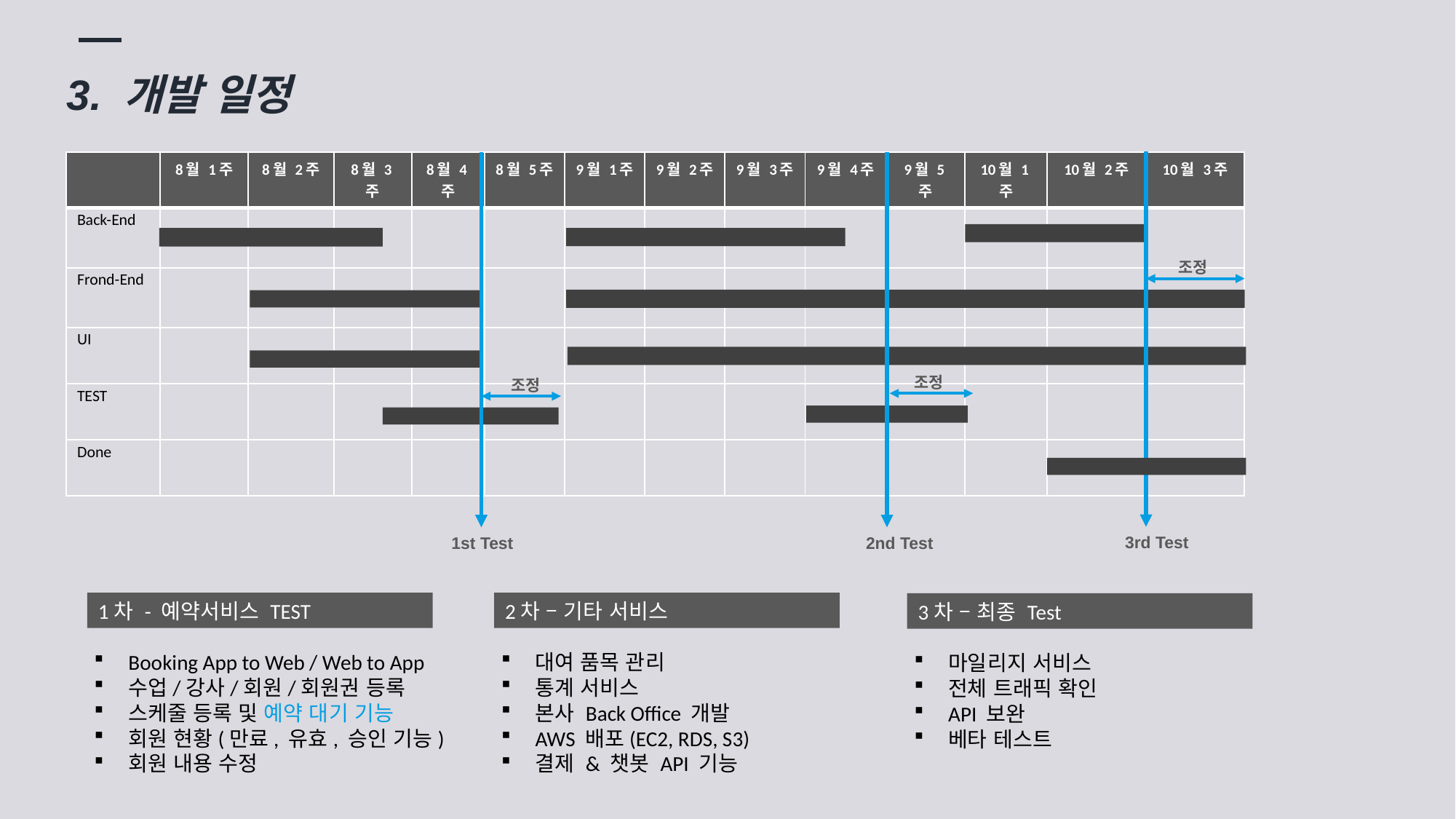

3. 개발 일정

|  | 8월 1주 | 8월 2주 | 8월 3주 | 8월 4주 | 8월 5주 | 9월 1주 | 9월 2주 | 9월 3주 | 9월 4주 | 9월 5주 | 10월 1주 | 10월 2주 | 10월 3주 |
| --- | --- | --- | --- | --- | --- | --- | --- | --- | --- | --- | --- | --- | --- |
| Back-End |  |  |  |  |  |  |  |  |  |  |  |  |  |
| Frond-End |  |  |  |  |  |  |  |  |  |  |  |  |  |
| UI |  |  |  |  |  |  |  |  |  |  |  |  |  |
| TEST |  |  |  |  |  |  |  |  |  |  |  |  |  |
| Done |  |  |  |  |  |  |  |  |  |  |  |  |  |

조정

조정
조정

3rd Test
2nd Test
1st Test
1차 - 예약서비스 TEST
2차 – 기타 서비스
3차 – 최종 Test
Booking App to Web / Web to App
수업/강사/회원/회원권 등록
스케줄 등록 및 예약 대기 기능
회원 현황(만료, 유효, 승인 기능)
회원 내용 수정
대여 품목 관리
통계 서비스
본사 Back Office 개발
AWS 배포(EC2, RDS, S3)
결제 & 챗봇 API 기능

마일리지 서비스
전체 트래픽 확인
API 보완
베타 테스트